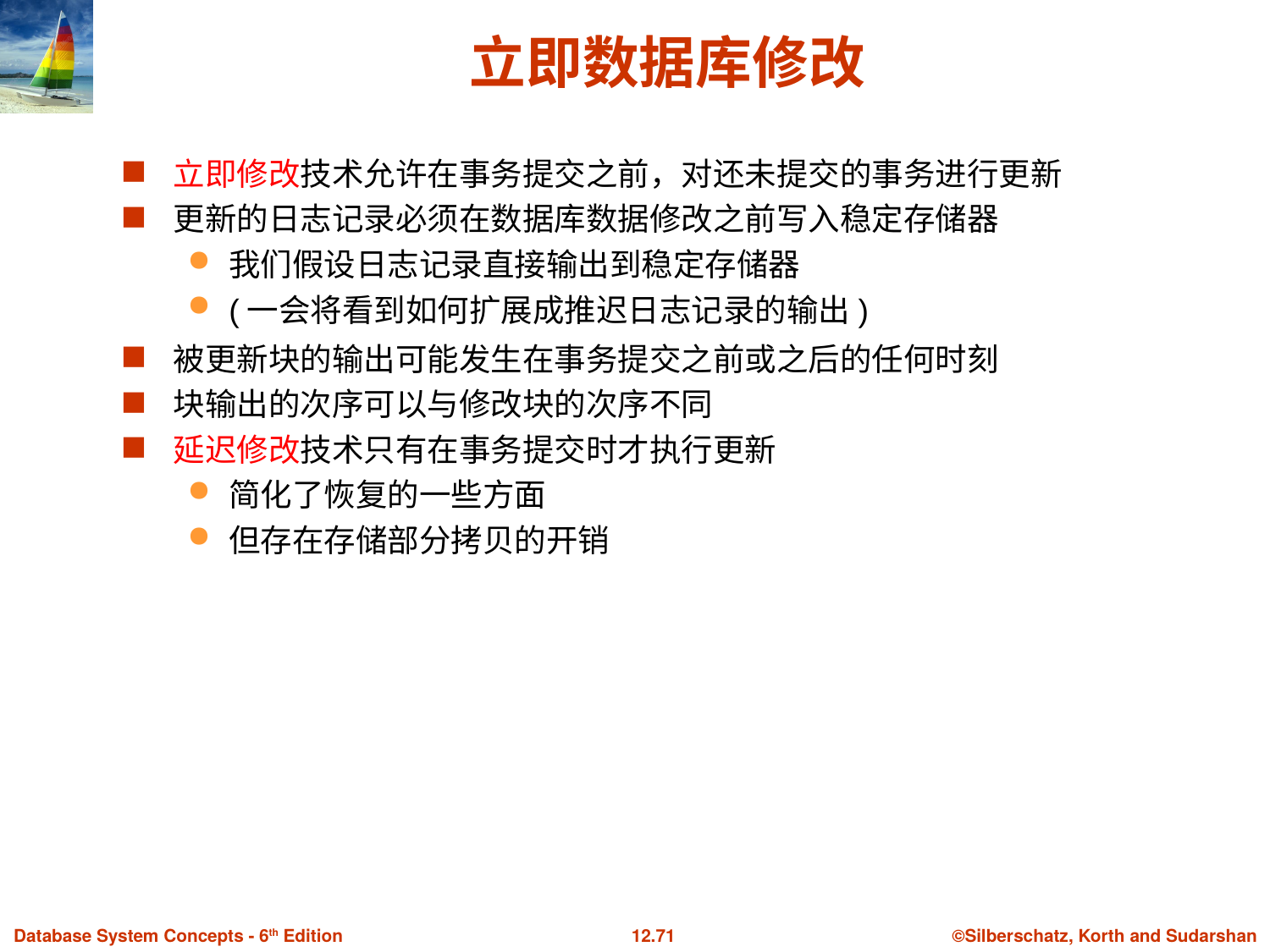

立即修改技术允许在事务提交之前，对还未提交的事务进行更新
更新的日志记录必须在数据库数据修改之前写入稳定存储器
我们假设日志记录直接输出到稳定存储器
(一会将看到如何扩展成推迟日志记录的输出)
被更新块的输出可能发生在事务提交之前或之后的任何时刻
块输出的次序可以与修改块的次序不同
延迟修改技术只有在事务提交时才执行更新
简化了恢复的一些方面
但存在存储部分拷贝的开销
# 立即数据库修改